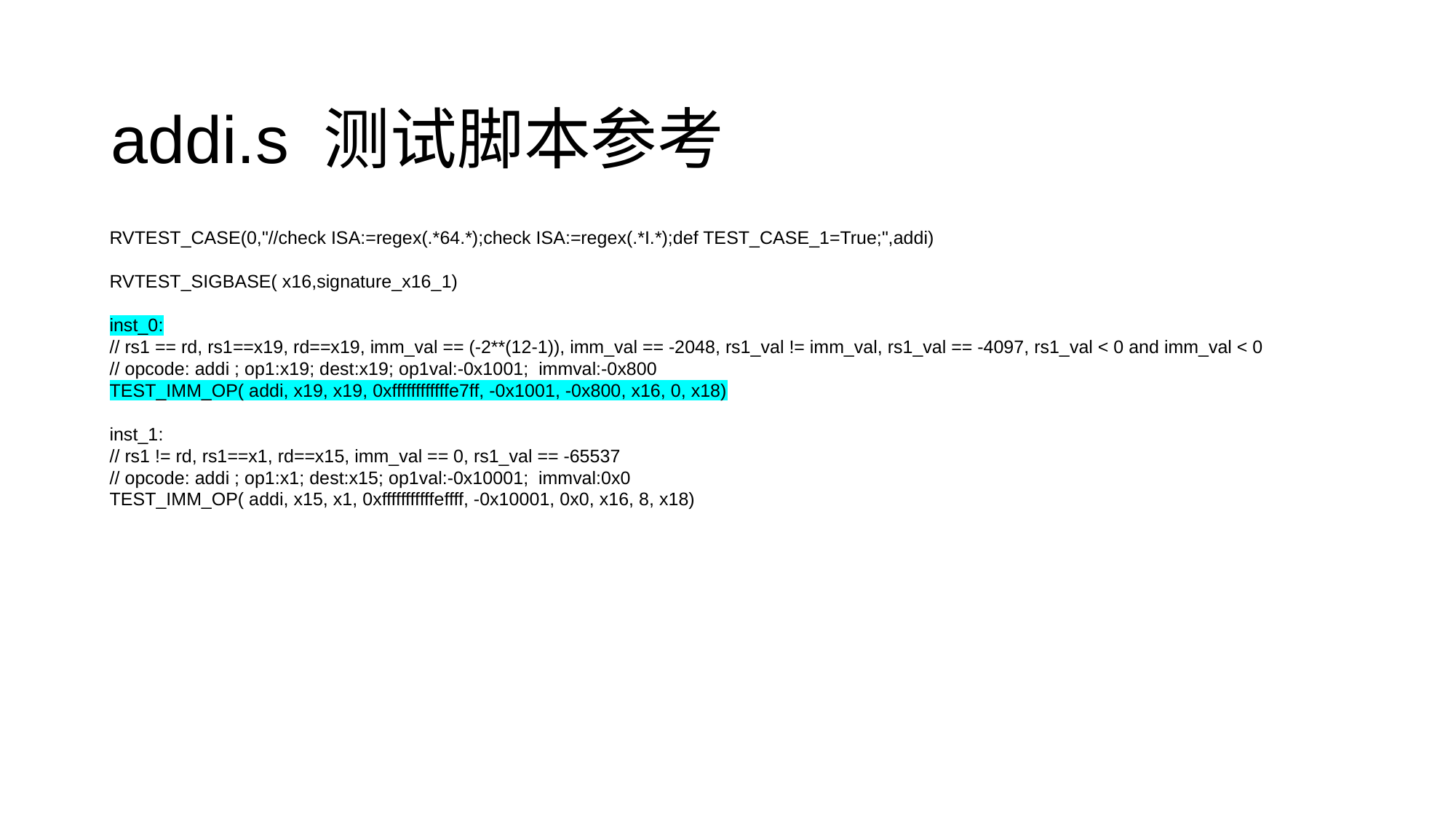

# addi.s 测试脚本参考
RVTEST_CASE(0,"//check ISA:=regex(.*64.*);check ISA:=regex(.*I.*);def TEST_CASE_1=True;",addi)

RVTEST_SIGBASE( x16,signature_x16_1)

inst_0:
// rs1 == rd, rs1==x19, rd==x19, imm_val == (-2**(12-1)), imm_val == -2048, rs1_val != imm_val, rs1_val == -4097, rs1_val < 0 and imm_val < 0
// opcode: addi ; op1:x19; dest:x19; op1val:-0x1001;  immval:-0x800
TEST_IMM_OP( addi, x19, x19, 0xffffffffffffe7ff, -0x1001, -0x800, x16, 0, x18)

inst_1:
// rs1 != rd, rs1==x1, rd==x15, imm_val == 0, rs1_val == -65537
// opcode: addi ; op1:x1; dest:x15; op1val:-0x10001;  immval:0x0
TEST_IMM_OP( addi, x15, x1, 0xfffffffffffeffff, -0x10001, 0x0, x16, 8, x18)